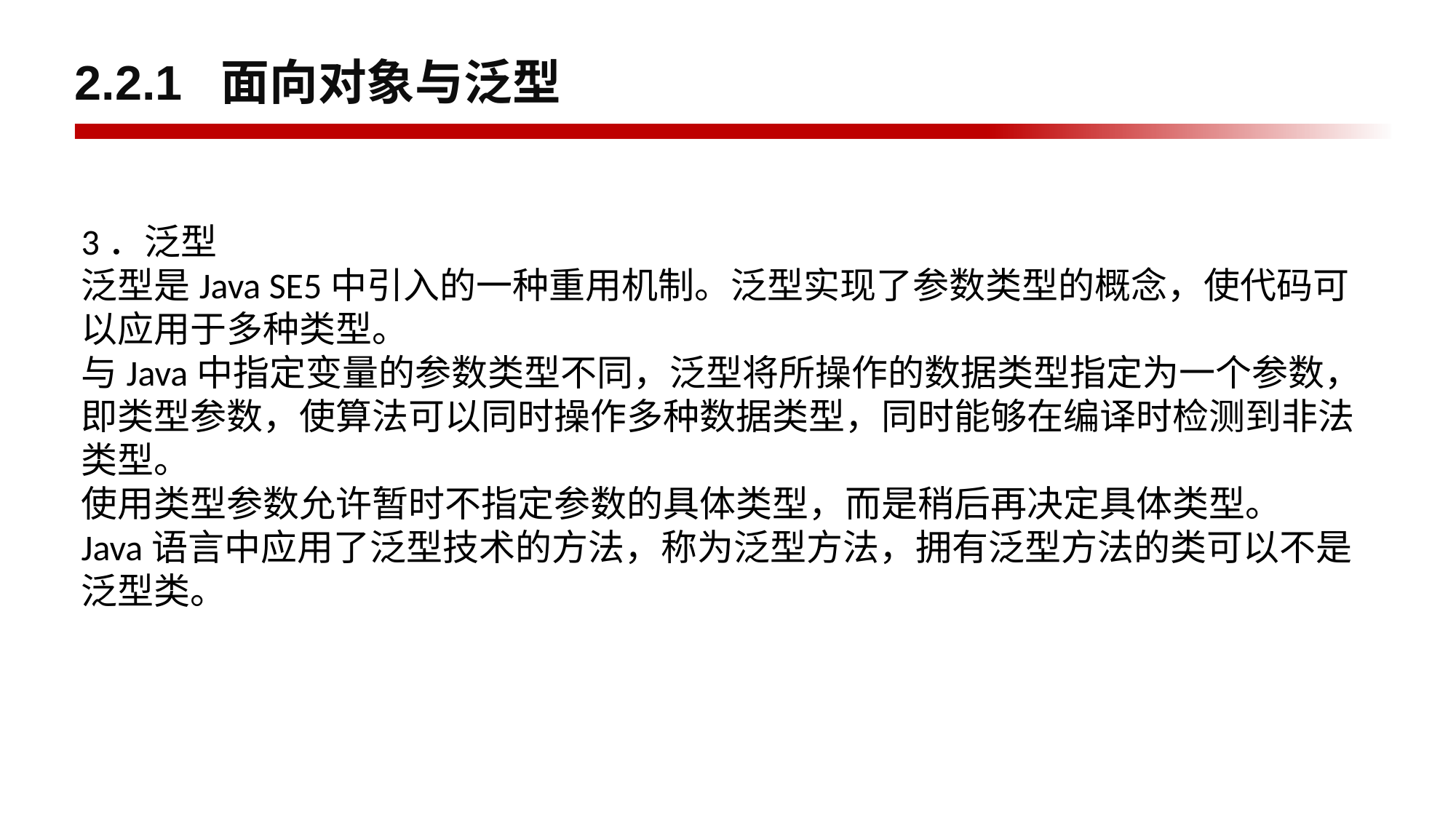

# 2.2.1  面向对象与泛型

3．泛型
泛型是Java SE5中引入的一种重用机制。泛型实现了参数类型的概念，使代码可以应用于多种类型。
与Java中指定变量的参数类型不同，泛型将所操作的数据类型指定为一个参数，即类型参数，使算法可以同时操作多种数据类型，同时能够在编译时检测到非法类型。
使用类型参数允许暂时不指定参数的具体类型，而是稍后再决定具体类型。
Java语言中应用了泛型技术的方法，称为泛型方法，拥有泛型方法的类可以不是泛型类。